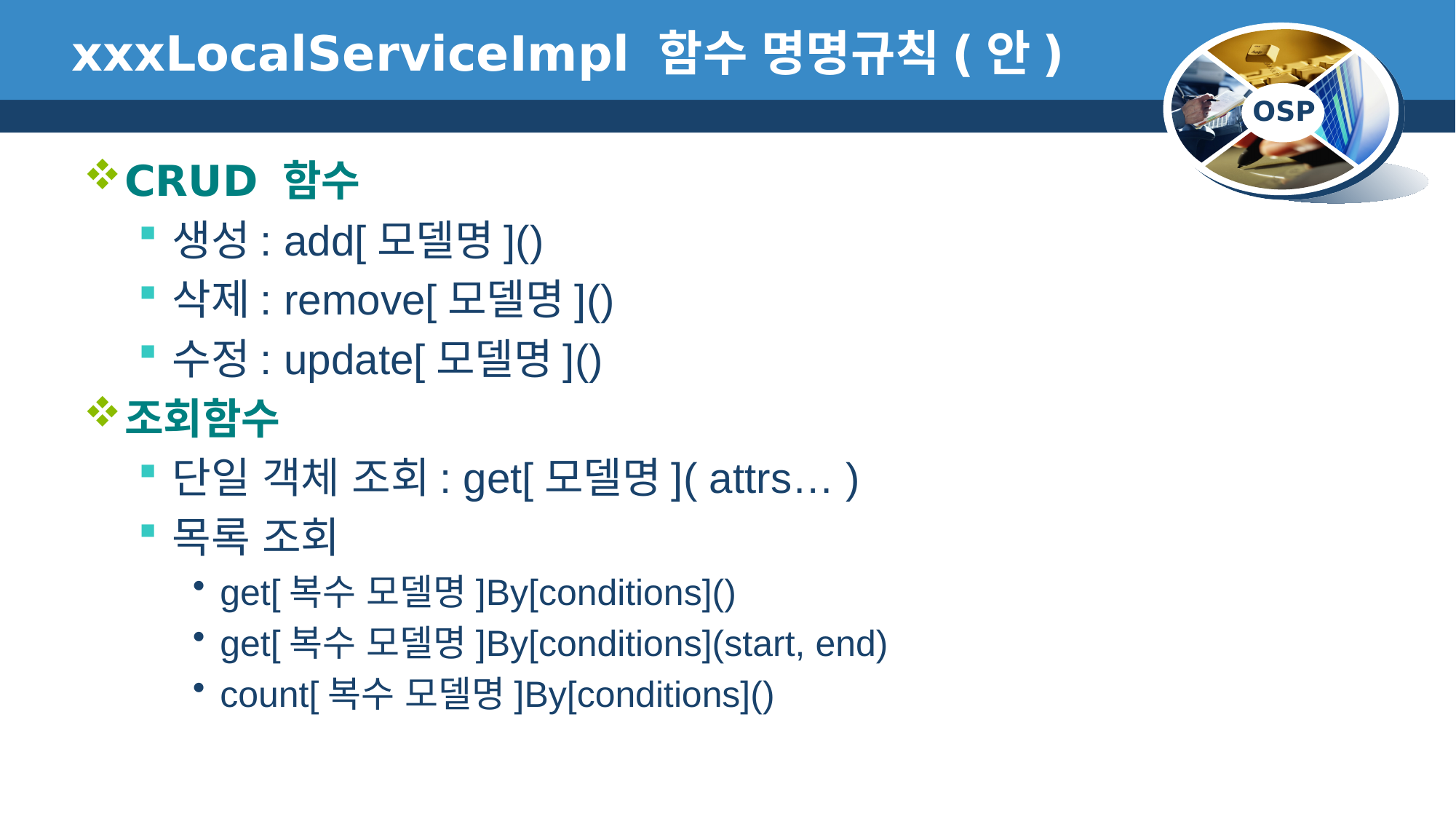

# xxxLocalServiceImpl 함수 명명규칙(안)
CRUD 함수
생성: add[모델명]()
삭제: remove[모델명]()
수정: update[모델명]()
조회함수
단일 객체 조회: get[모델명]( attrs… )
목록 조회
get[복수 모델명]By[conditions]()
get[복수 모델명]By[conditions](start, end)
count[복수 모델명]By[conditions]()